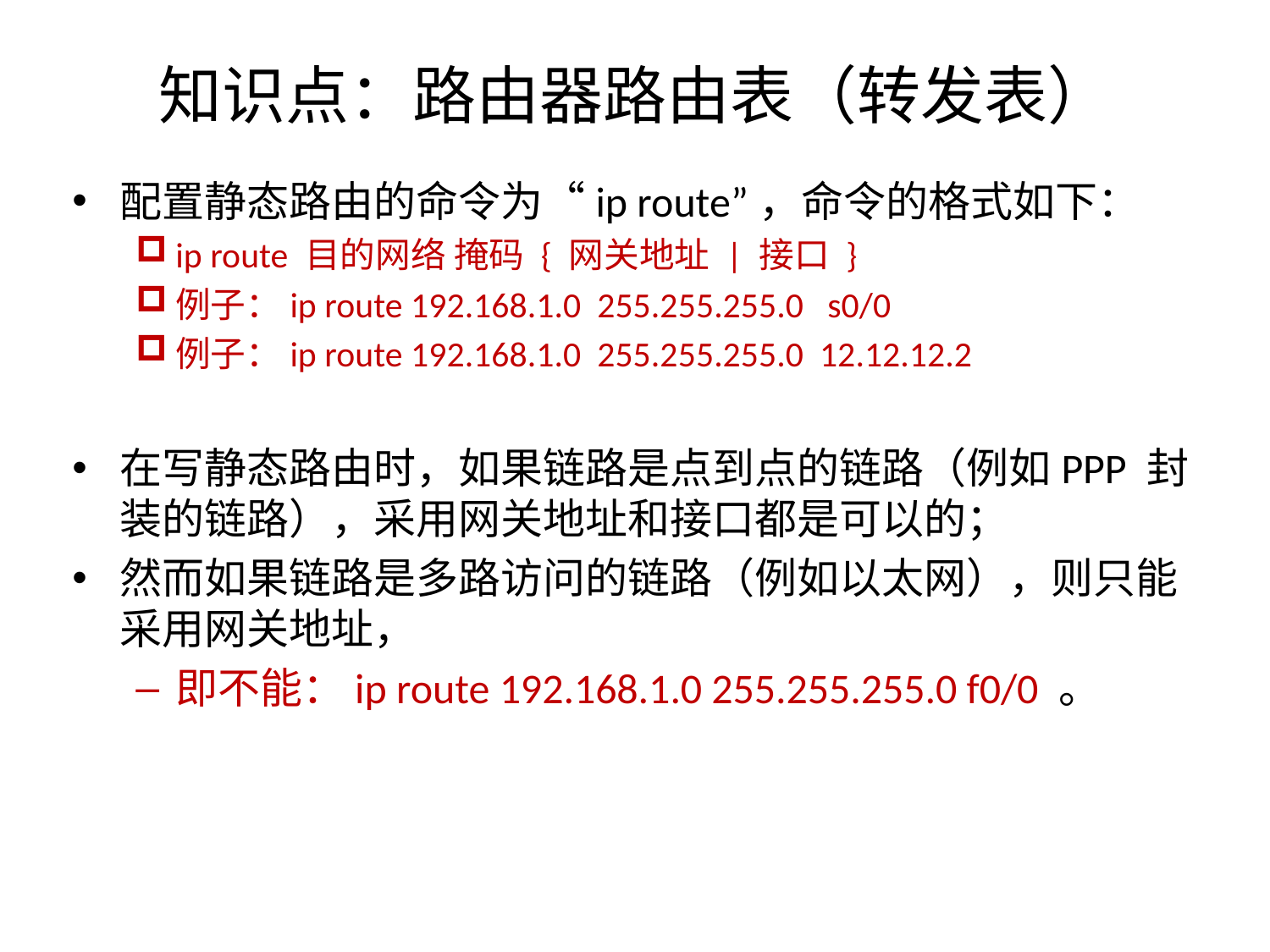

# 知识点：路由器路由表（转发表）
配置静态路由的命令为“ip route”，命令的格式如下：
ip route 目的网络 掩码 { 网关地址 | 接口 }
例子：ip route 192.168.1.0  255.255.255.0   s0/0
例子：ip route 192.168.1.0  255.255.255.0  12.12.12.2

在写静态路由时，如果链路是点到点的链路（例如PPP 封装的链路），采用网关地址和接口都是可以的；
然而如果链路是多路访问的链路（例如以太网），则只能采用网关地址，
即不能：ip route 192.168.1.0 255.255.255.0 f0/0 。